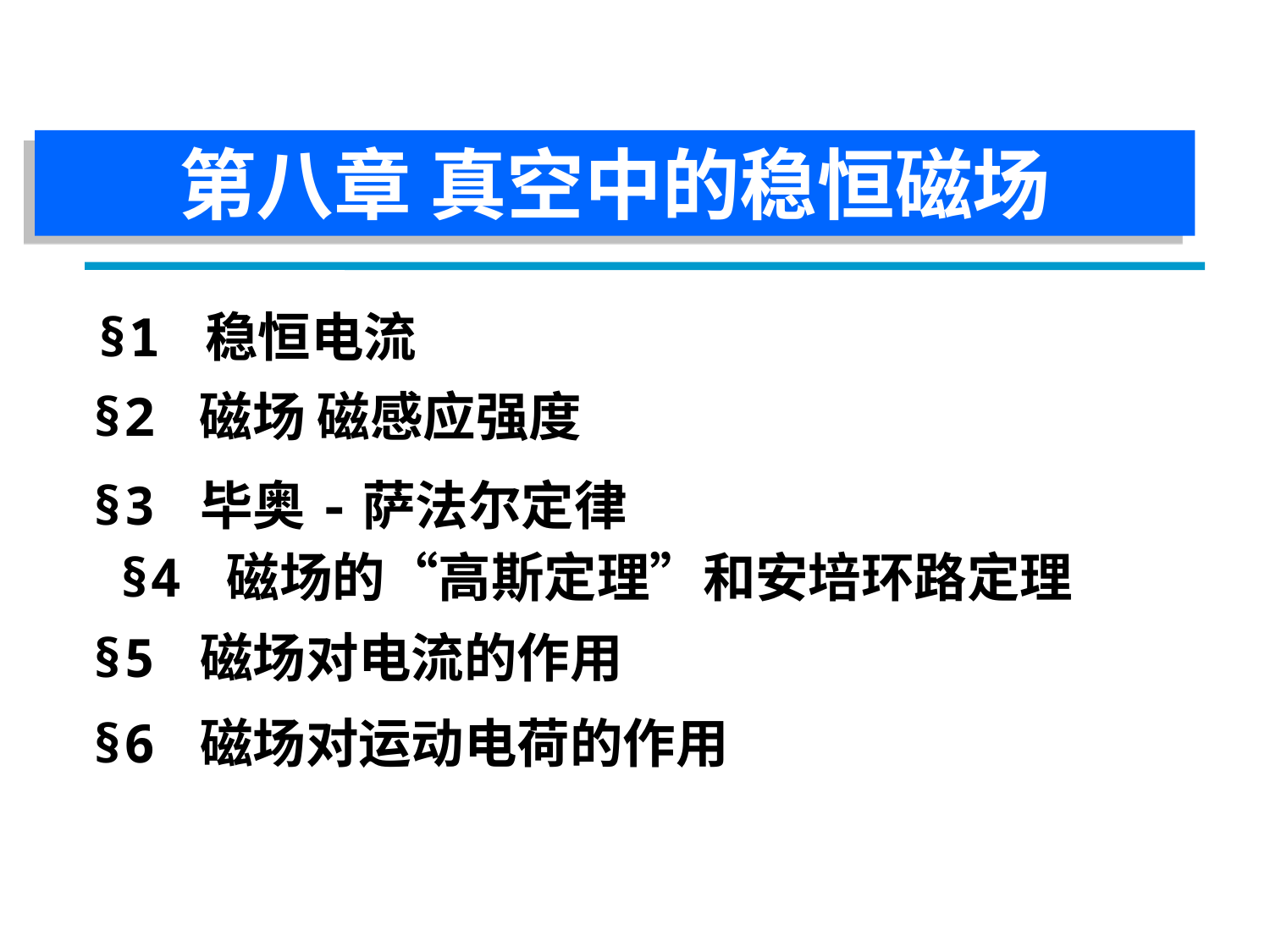

第八章 真空中的稳恒磁场

§1 稳恒电流
§2 磁场 磁感应强度
§3 毕奥-萨法尔定律
§4 磁场的“高斯定理”和安培环路定理
§5 磁场对电流的作用
§6 磁场对运动电荷的作用